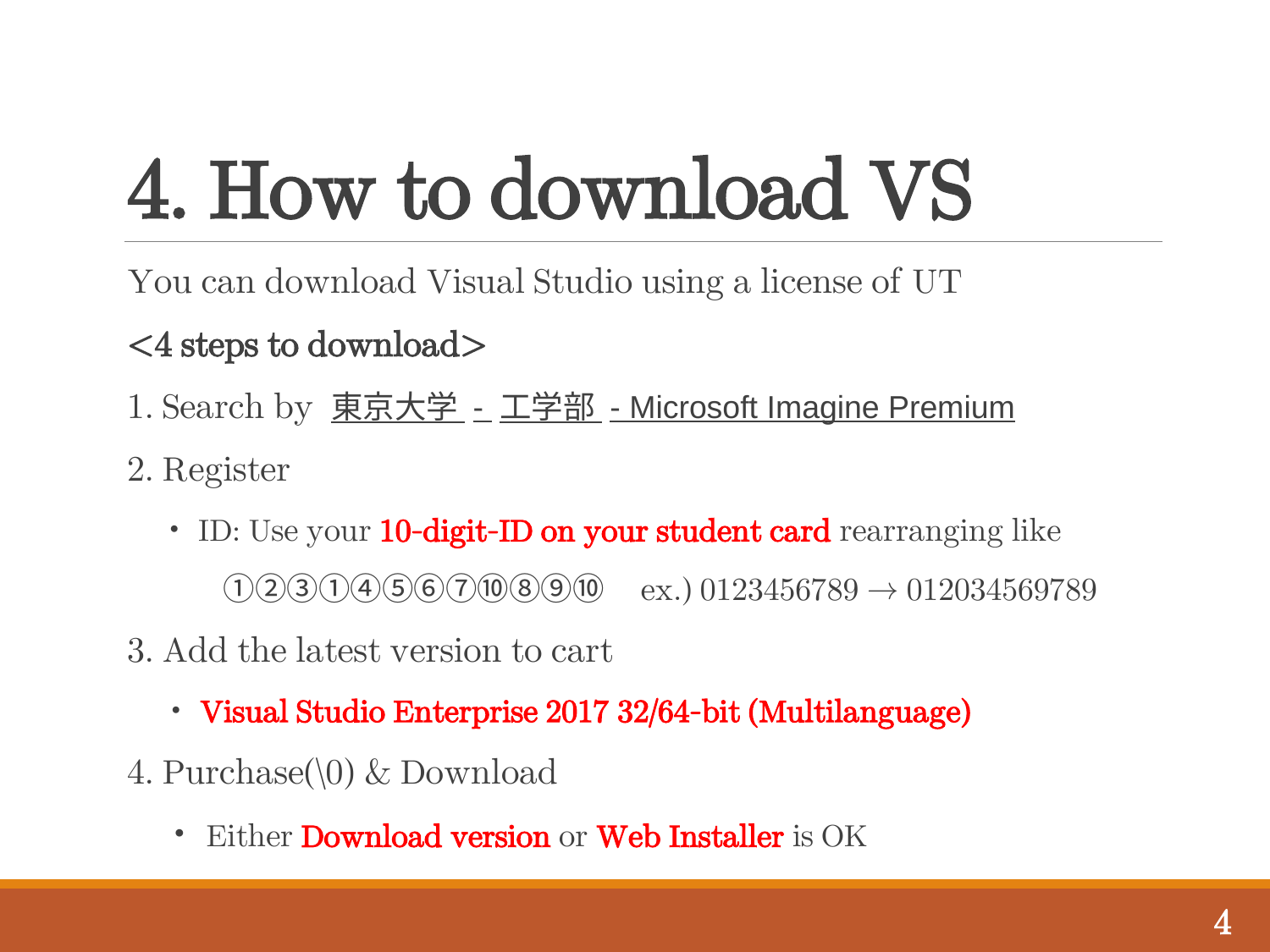

# 4. How to download VS
You can download Visual Studio using a license of UT
<4 steps to download>
1. Search by 東京大学 - 工学部 - Microsoft Imagine Premium
2. Register
　・ID: Use your 10-digit-ID on your student card rearranging like
　         ①②③①④⑤⑥⑦⑩⑧⑨⑩    ex.) 0123456789 → 012034569789
3. Add the latest version to cart
　  ・Visual Studio Enterprise 2017 32/64-bit (Multilanguage)
4. Purchase(\0) & Download
　・Either Download version or Web Installer is OK
4